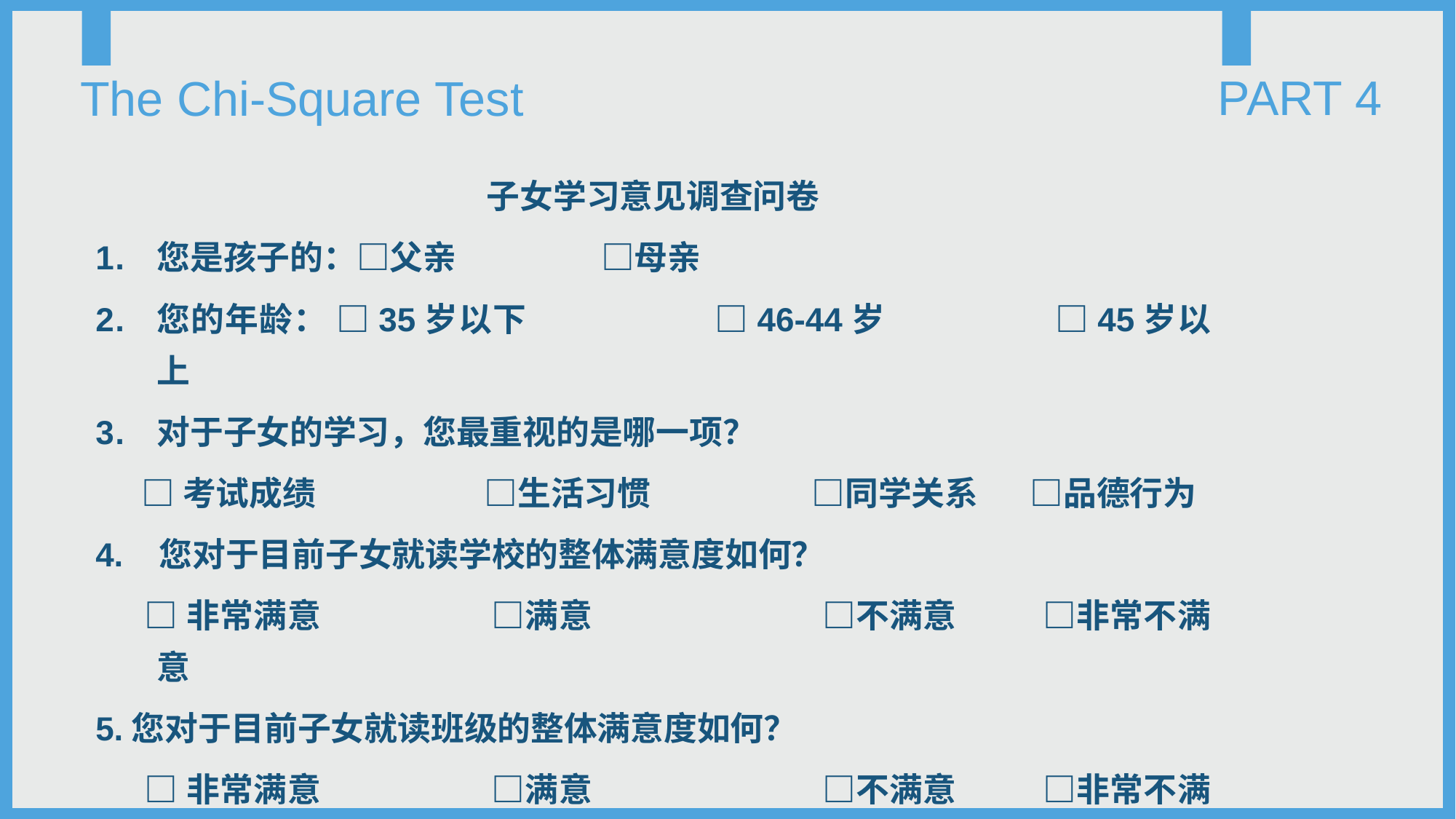

PART 4
The Chi-Square Test
子女学习意见调查问卷
您是孩子的：□父亲		 □母亲
您的年龄： □35岁以下	 	□46-44岁		 □45岁以上
对于子女的学习，您最重视的是哪一项？
      □考试成绩	 	□生活习惯		□同学关系	□品德行为
4.   您对于目前子女就读学校的整体满意度如何？
      □非常满意	 	□满意		 	□不满意	□非常不满意
5.您对于目前子女就读班级的整体满意度如何？
      □非常满意	 	□满意		 	□不满意	□非常不满意
6 …